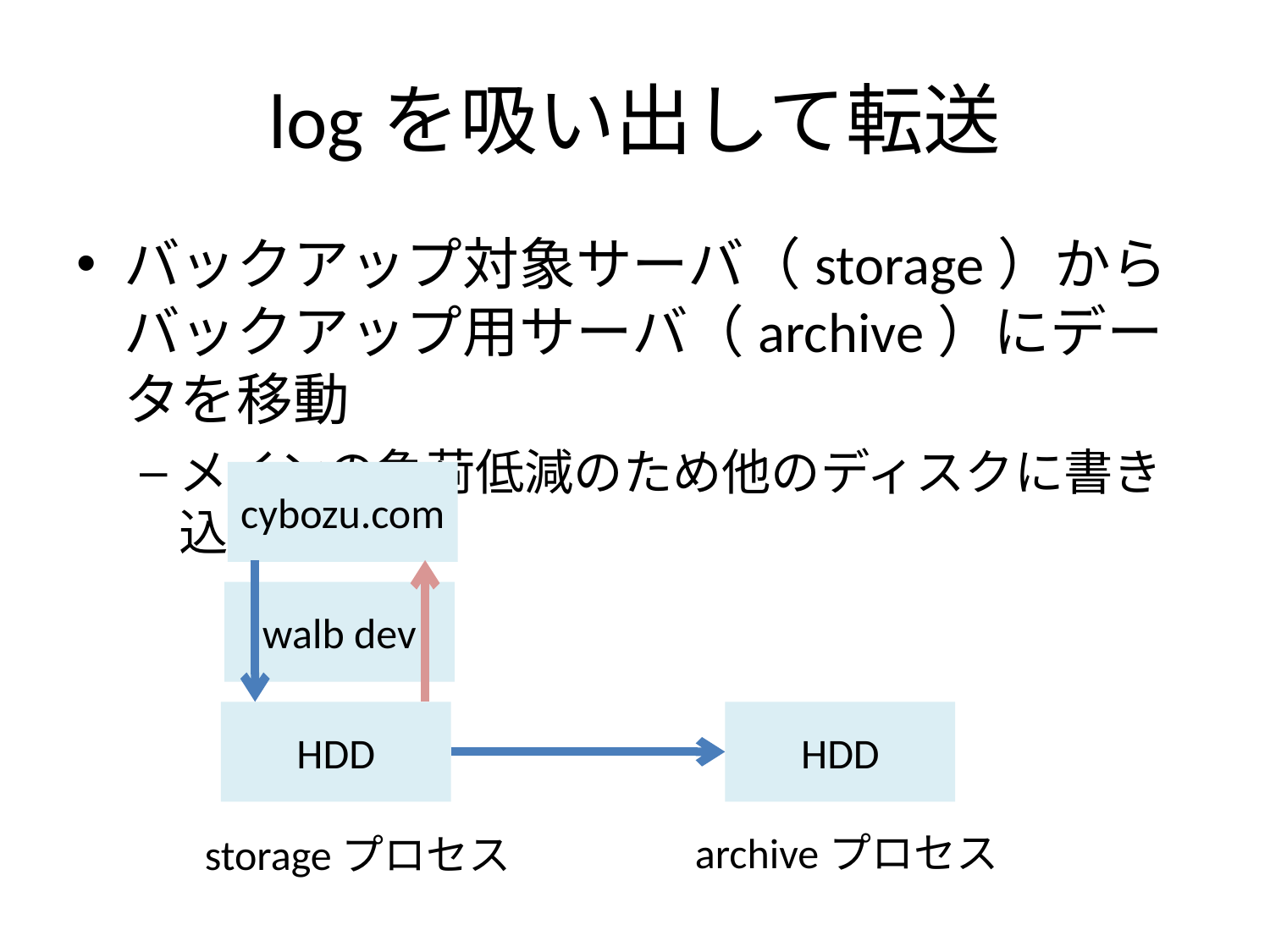

# logを吸い出して転送
バックアップ対象サーバ（storage）からバックアップ用サーバ（archive）にデータを移動
メインの負荷低減のため他のディスクに書き込む
cybozu.com
walb dev
HDD
HDD
archiveプロセス
storageプロセス